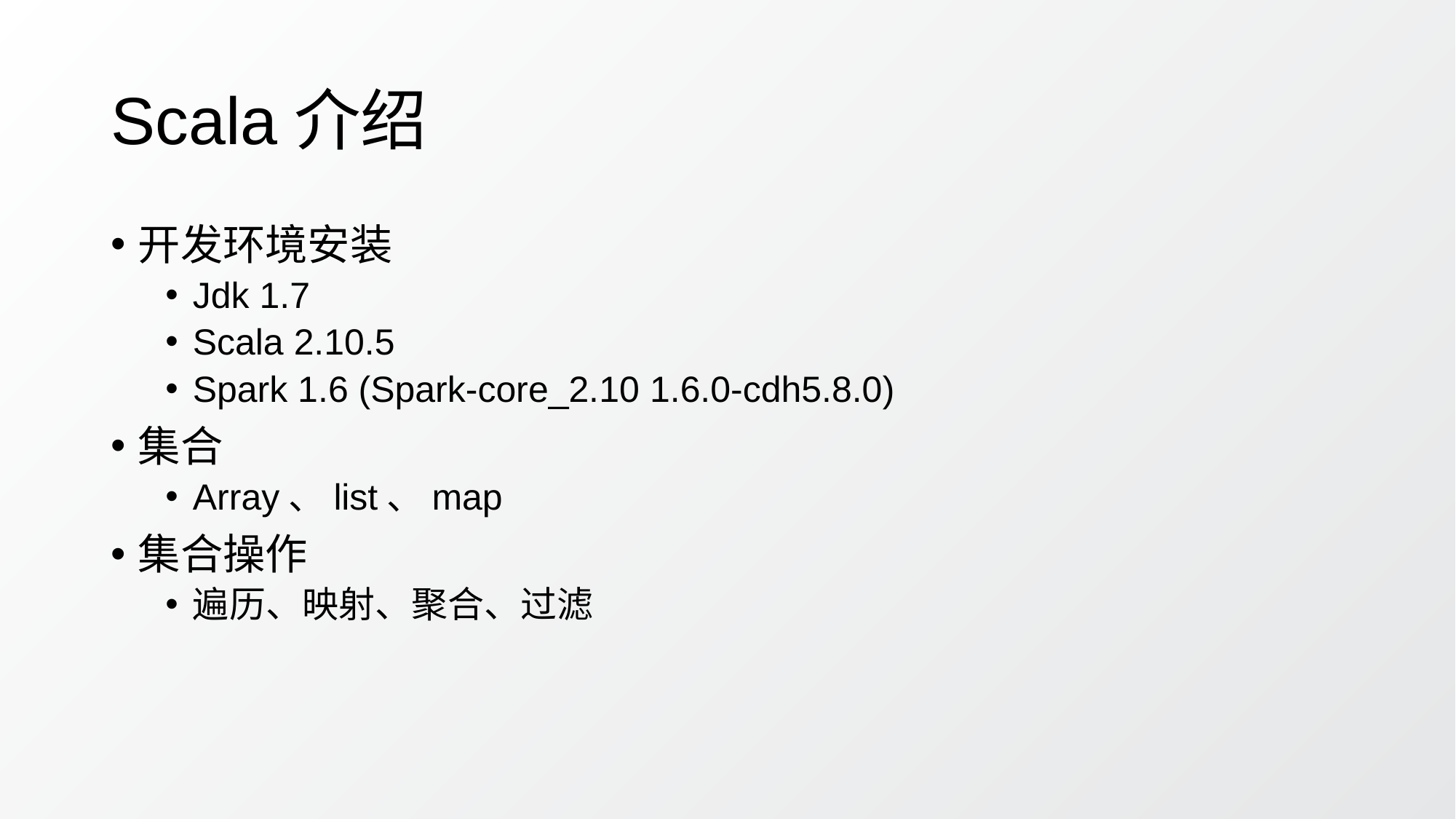

# Scala介绍
开发环境安装
Jdk 1.7
Scala 2.10.5
Spark 1.6 (Spark-core_2.10 1.6.0-cdh5.8.0)
集合
Array、list、map
集合操作
遍历、映射、聚合、过滤